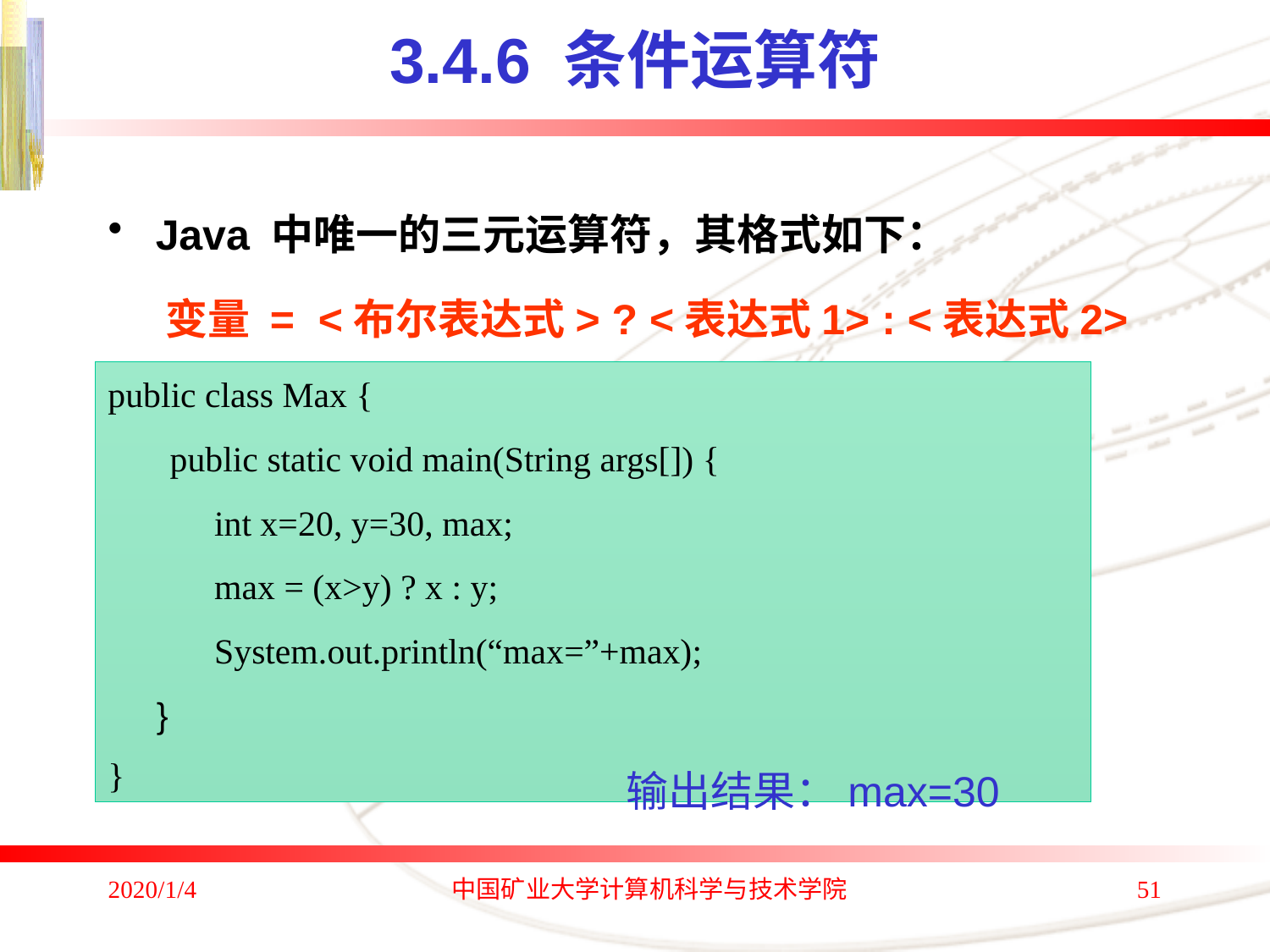

# 3.4.6 条件运算符

Java 中唯一的三元运算符，其格式如下：
     变量 =  <布尔表达式> ? <表达式1> : <表达式2>

public class Max {
       public static void main(String args[]) {
            int x=20, y=30, max;
            max = (x>y) ? x : y;
            System.out.println(“max=”+max);
     }
}
输出结果：max=30
2020/1/4
中国矿业大学计算机科学与技术学院
51